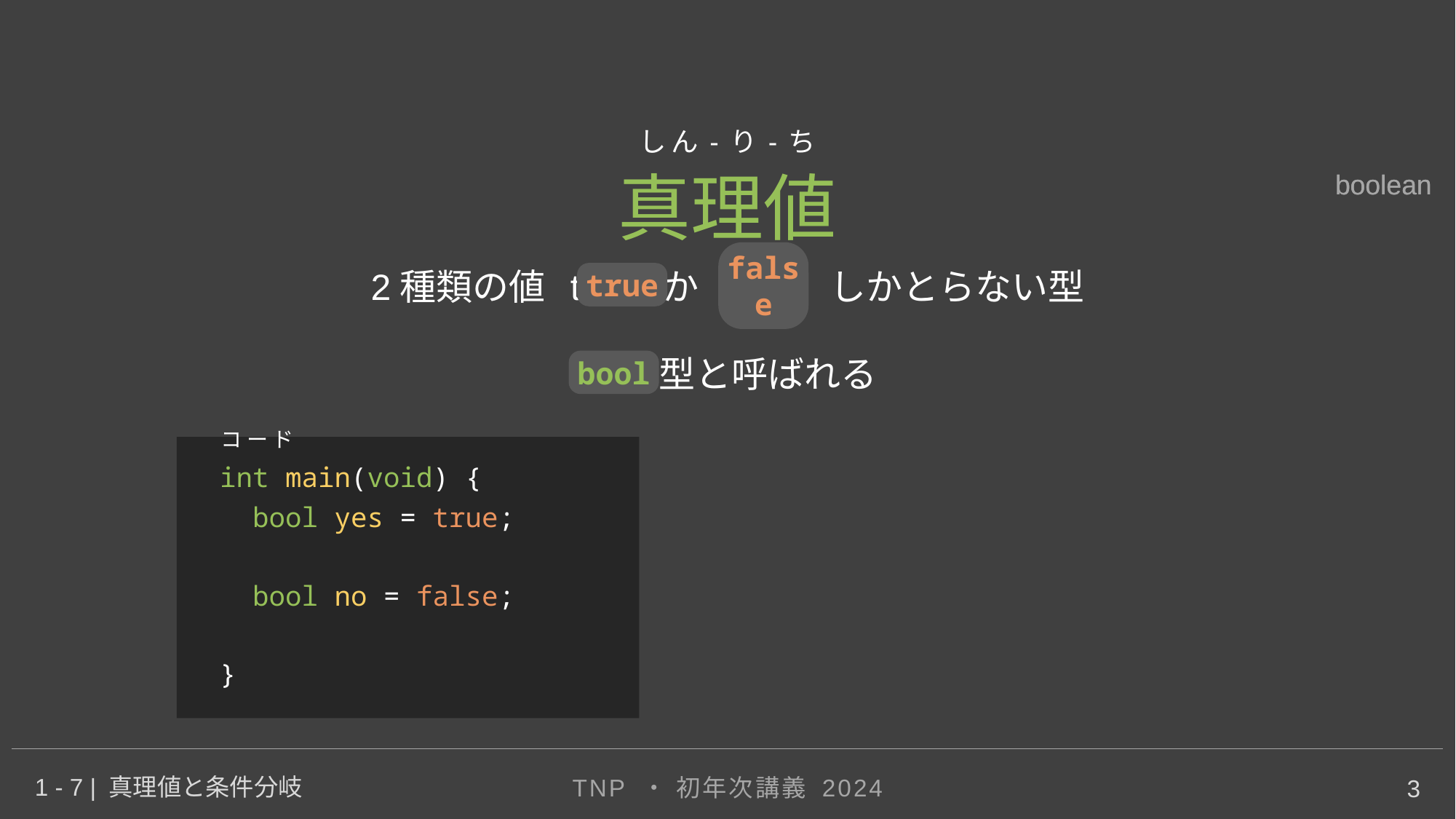

しん-り-ち
boolean
boolean
真理値
2種類の値  true  か  false  しかとらない型
true
false
bool 型と呼ばれる
bool
コード
int main(void) {
  bool yes = true;

  bool no = false;

}
3
1 - 7 | 真理値と条件分岐